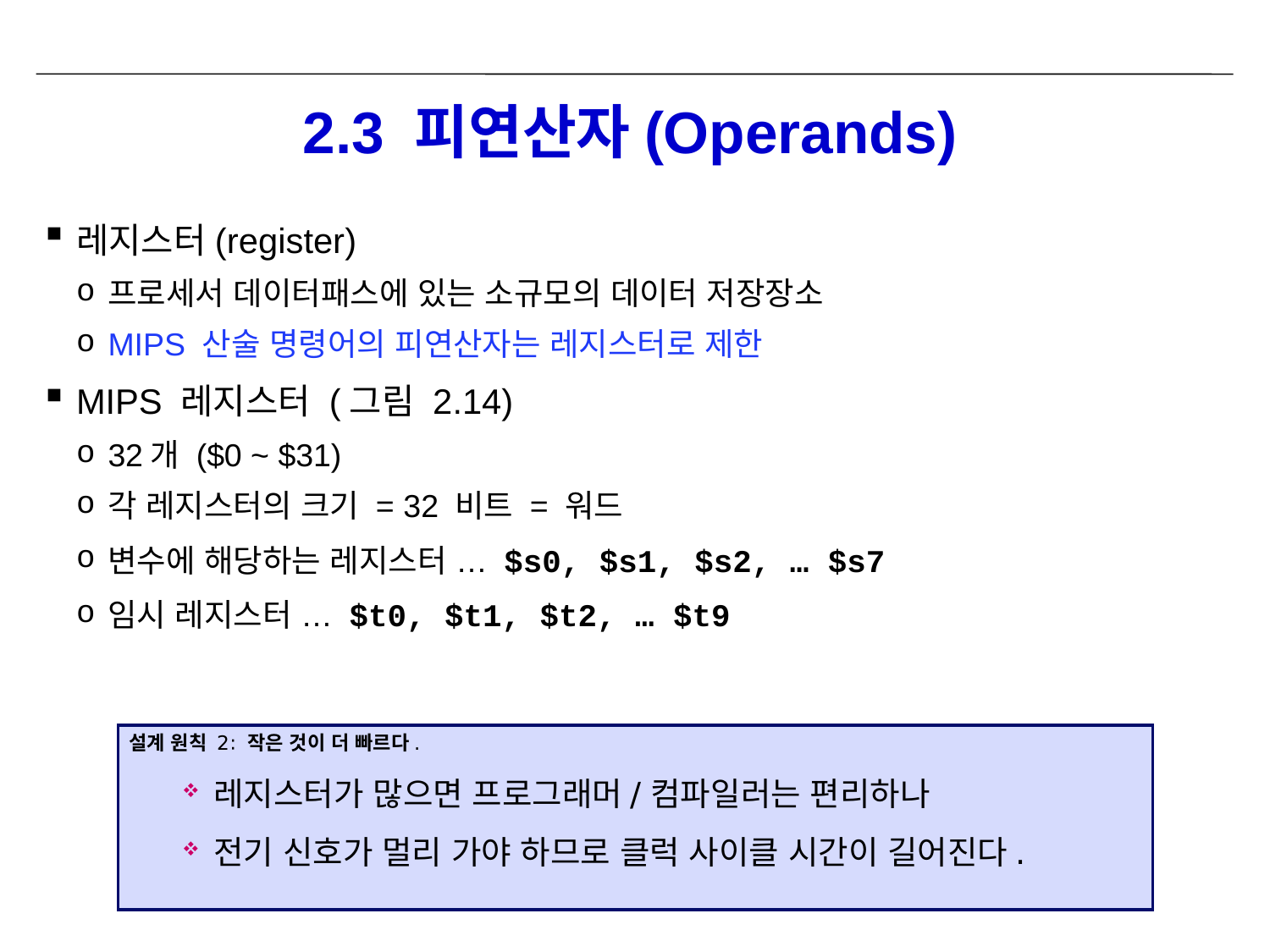

# 2.3 피연산자(Operands)
레지스터(register)
프로세서 데이터패스에 있는 소규모의 데이터 저장장소
MIPS 산술 명령어의 피연산자는 레지스터로 제한
MIPS 레지스터 (그림 2.14)
32개 ($0 ~ $31)
각 레지스터의 크기 = 32 비트 = 워드
변수에 해당하는 레지스터 … $s0, $s1, $s2, … $s7
임시 레지스터 … $t0, $t1, $t2, … $t9

설계 원칙 2: 작은 것이 더 빠르다.
레지스터가 많으면 프로그래머/컴파일러는 편리하나
전기 신호가 멀리 가야 하므로 클럭 사이클 시간이 길어진다.